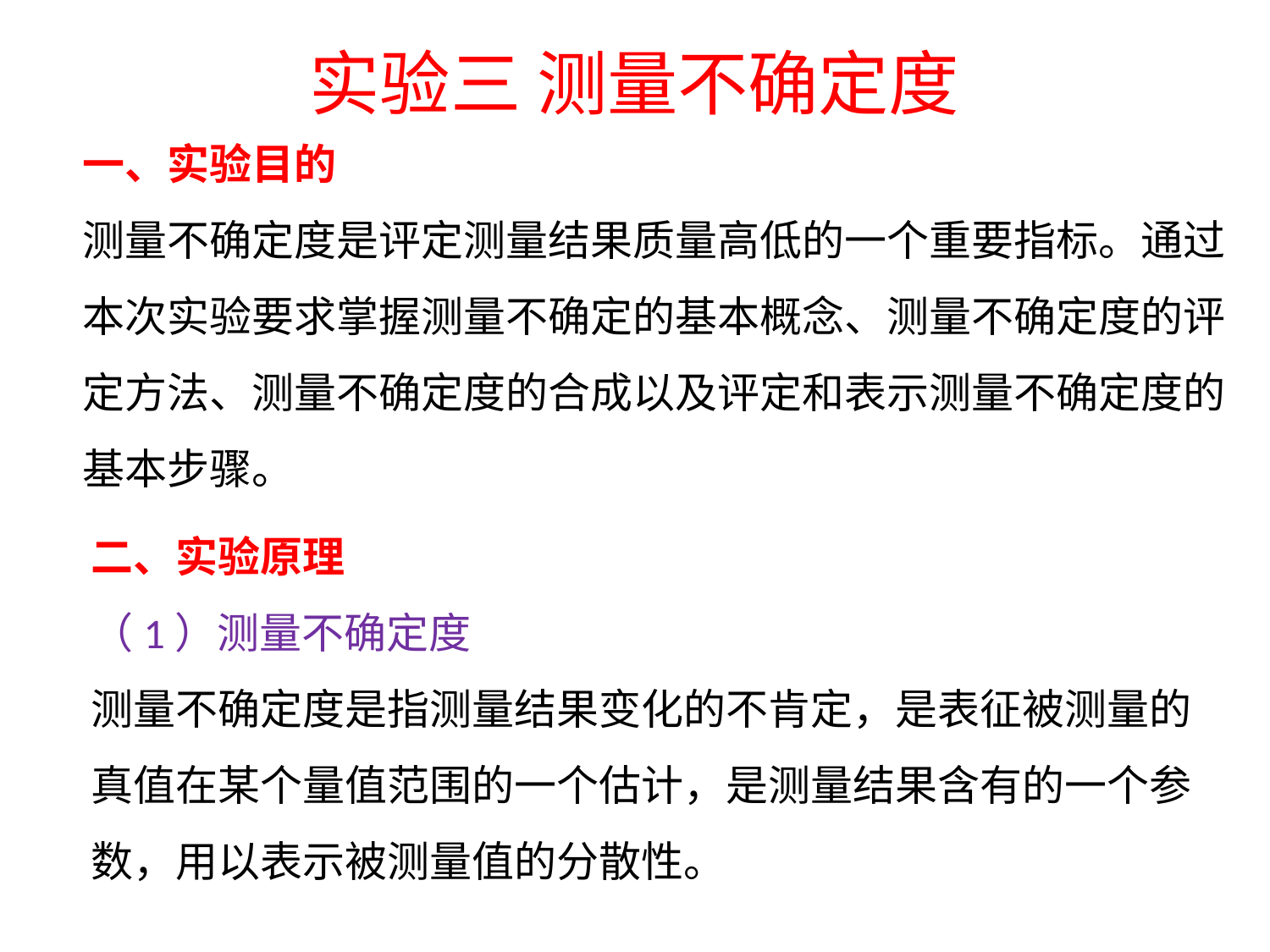

# 实验三 测量不确定度
一、实验目的
测量不确定度是评定测量结果质量高低的一个重要指标。通过本次实验要求掌握测量不确定的基本概念、测量不确定度的评定方法、测量不确定度的合成以及评定和表示测量不确定度的基本步骤。
二、实验原理
（1）测量不确定度
测量不确定度是指测量结果变化的不肯定，是表征被测量的真值在某个量值范围的一个估计，是测量结果含有的一个参数，用以表示被测量值的分散性。